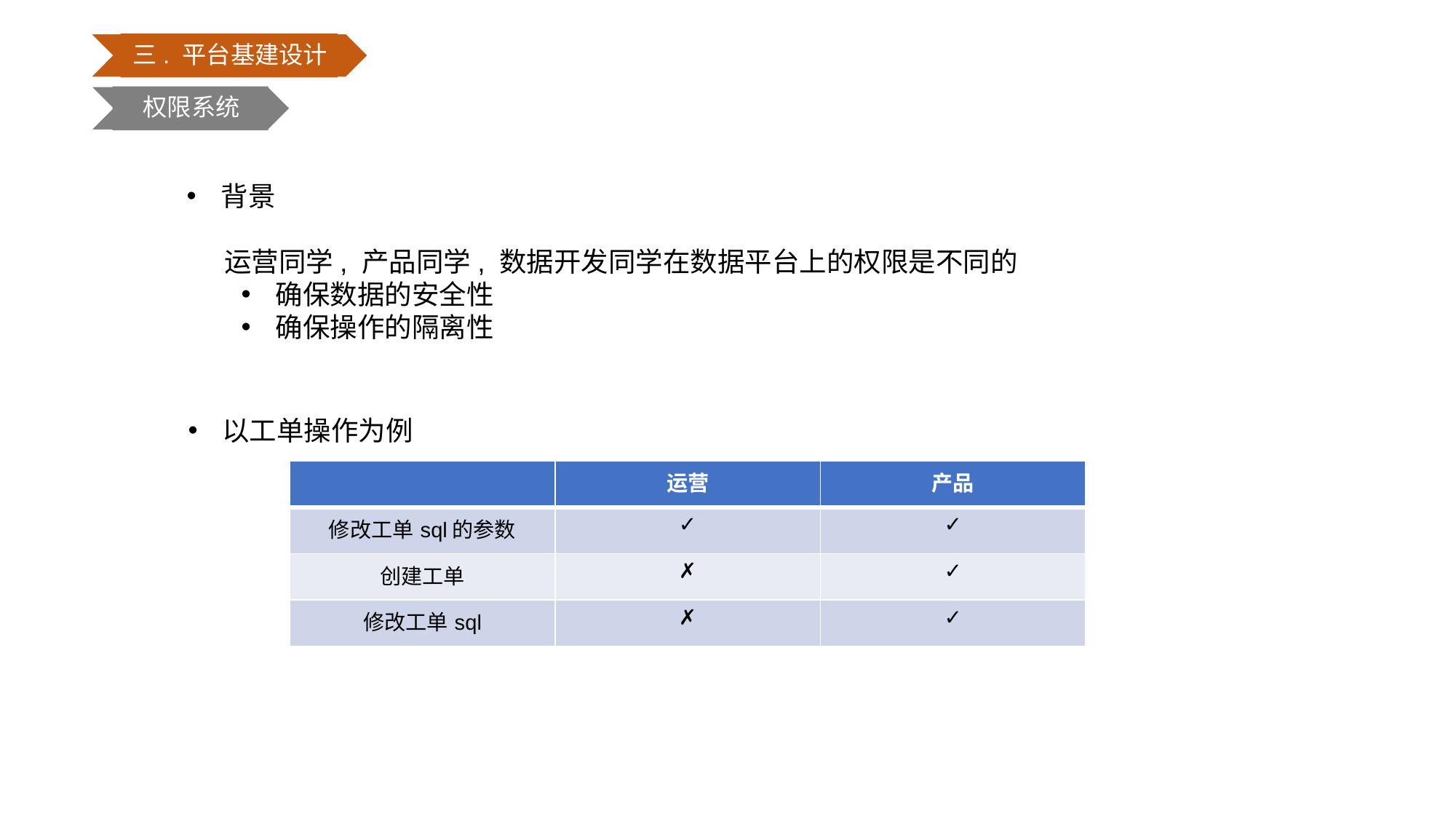

三. 平台基建设计

权限系统
背景

     运营同学, 产品同学, 数据开发同学在数据平台上的权限是不同的
确保数据的安全性
确保操作的隔离性
以工单操作为例
|  | 运营 | 产品 |
| --- | --- | --- |
| 修改工单sql的参数 | ✓ | ✓ |
| 创建工单 | ✗ | ✓ |
| 修改工单sql | ✗ | ✓ |